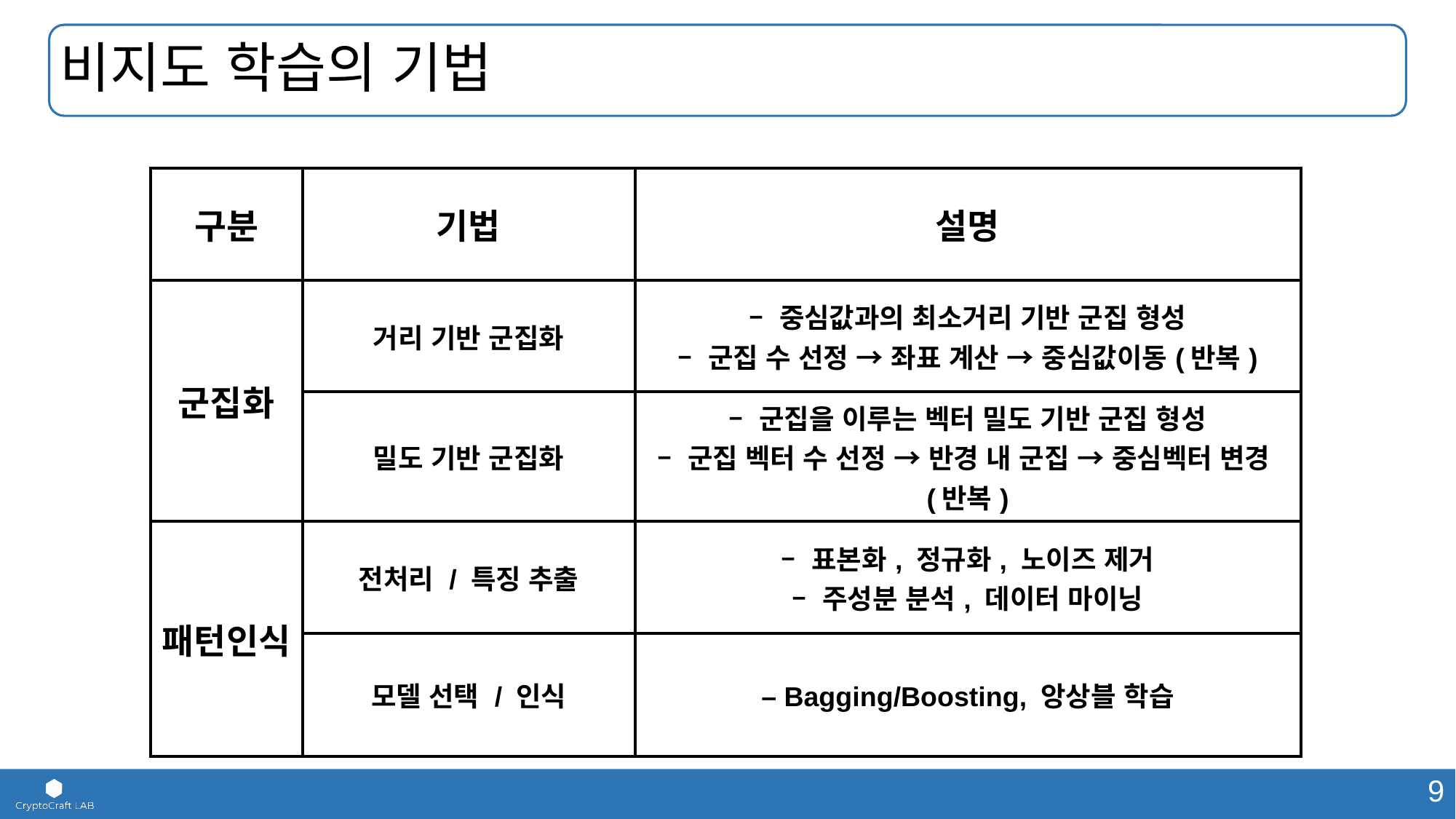

# 비지도 학습의 기법
| 구분 | 기법 | 설명 |
| --- | --- | --- |
| 군집화 | 거리 기반 군집화 | – 중심값과의 최소거리 기반 군집 형성 – 군집 수 선정 → 좌표 계산 → 중심값이동(반복) |
|  | 밀도 기반 군집화 | – 군집을 이루는 벡터 밀도 기반 군집 형성 – 군집 벡터 수 선정 → 반경 내 군집 → 중심벡터 변경(반복) |
| 패턴인식 | 전처리 / 특징 추출 | – 표본화, 정규화, 노이즈 제거 – 주성분 분석, 데이터 마이닝 |
|  | 모델 선택 / 인식 | – Bagging/Boosting, 앙상블 학습 |